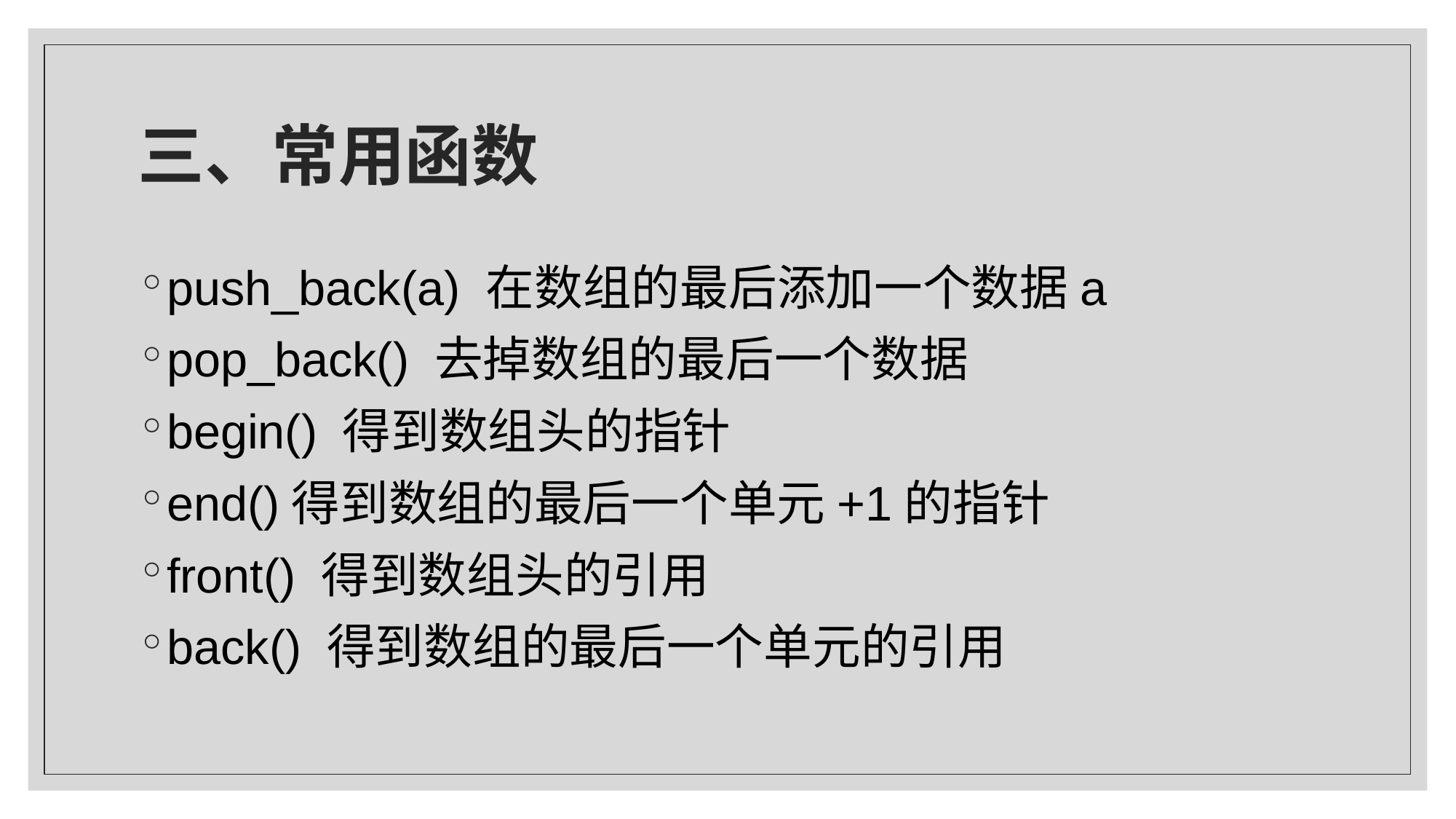

# 三、常用函数
push_back(a) 在数组的最后添加一个数据a
pop_back() 去掉数组的最后一个数据
begin() 得到数组头的指针
end()得到数组的最后一个单元+1的指针
front() 得到数组头的引用
back() 得到数组的最后一个单元的引用